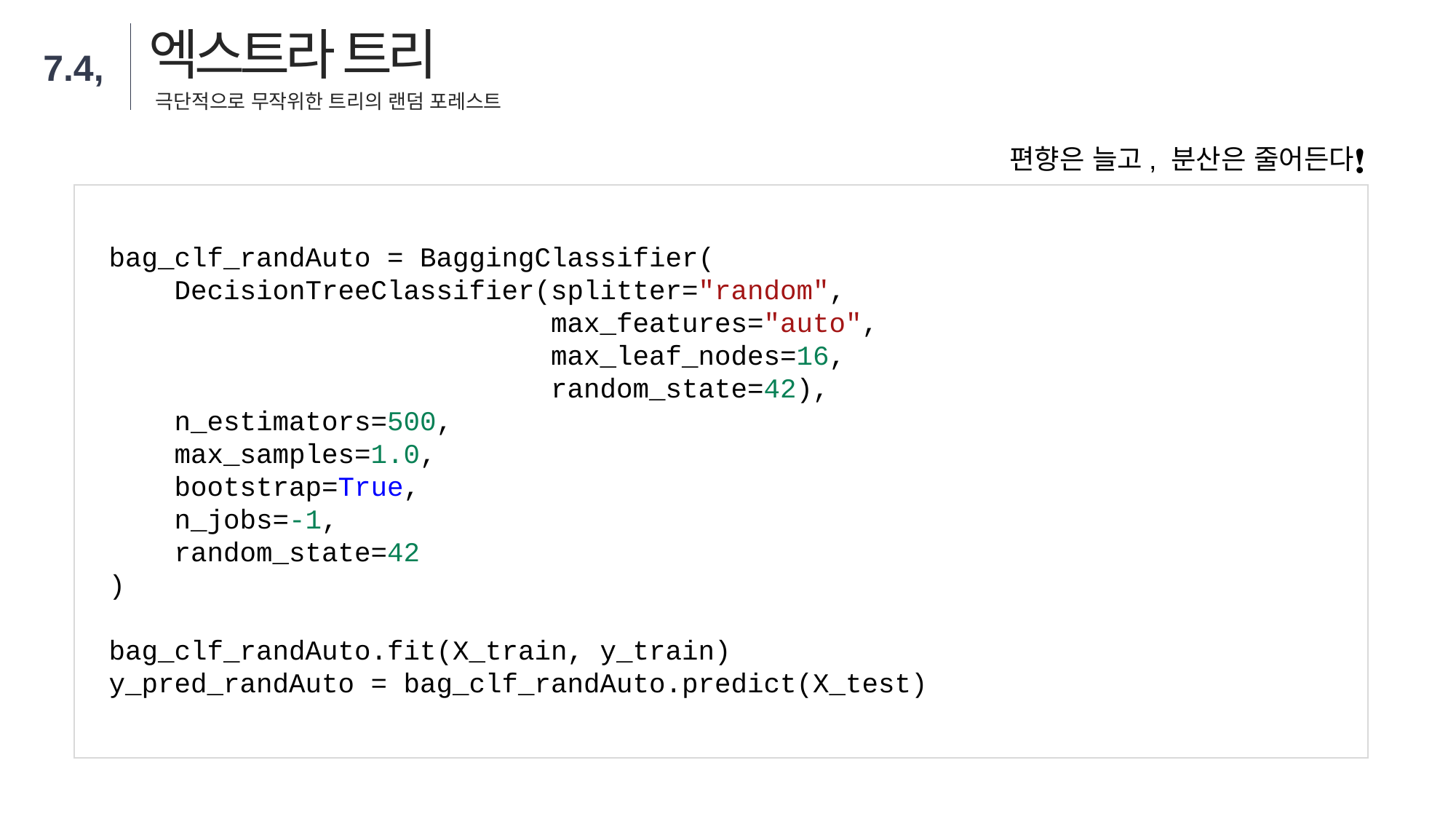

엑스트라 트리
7.4,
극단적으로 무작위한 트리의 랜덤 포레스트
편향은 늘고, 분산은 줄어든다❗

bag_clf_randAuto = BaggingClassifier(
    DecisionTreeClassifier(splitter="random",
                           max_features="auto",
                           max_leaf_nodes=16,
                           random_state=42),
    n_estimators=500,
    max_samples=1.0,
    bootstrap=True,
    n_jobs=-1,
    random_state=42
)
bag_clf_randAuto.fit(X_train, y_train)
y_pred_randAuto = bag_clf_randAuto.predict(X_test)